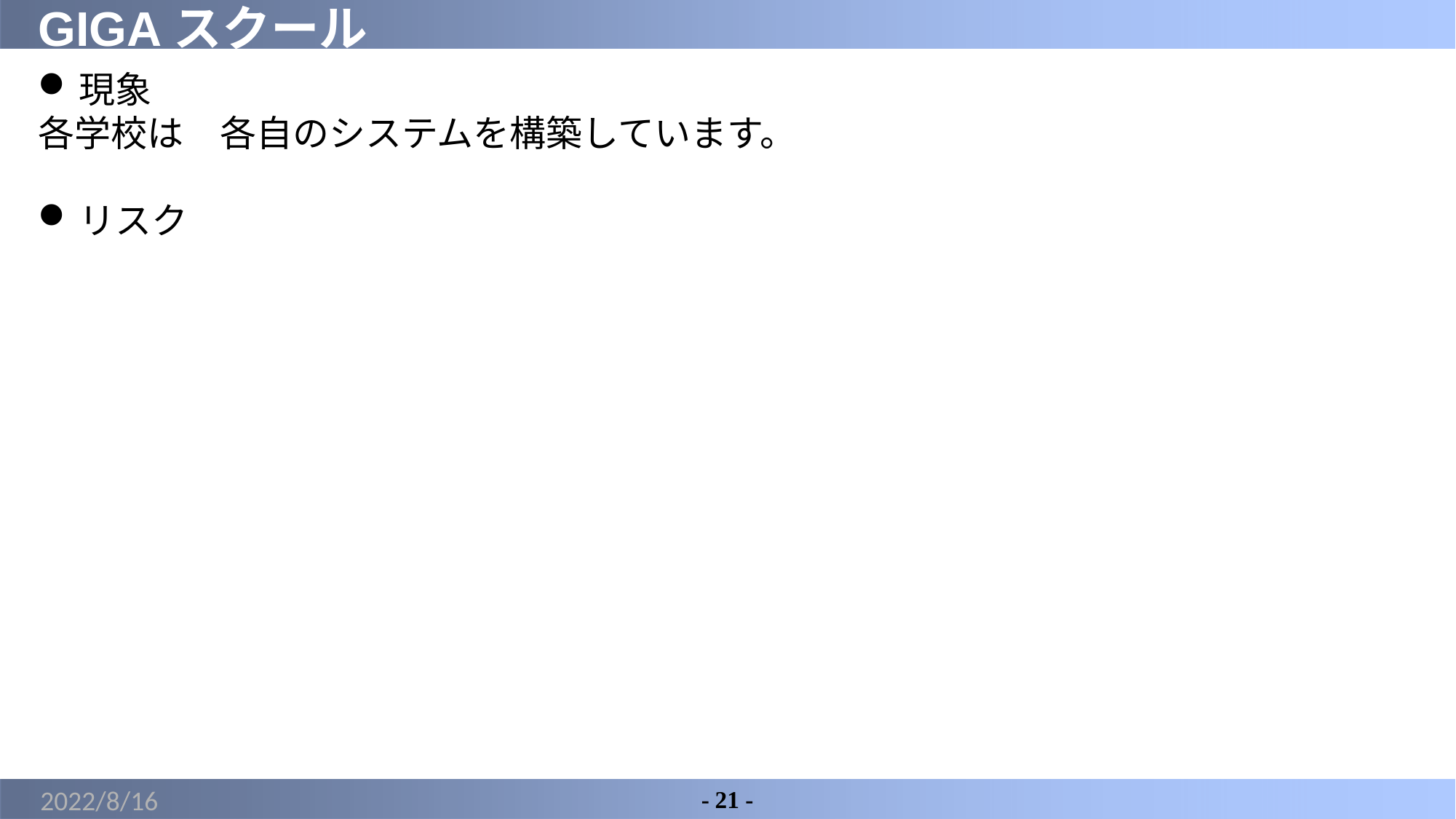

# GIGAスクール
現象
各学校は　各自のシステムを構築しています。

リスク

2022/8/16
- 21 -